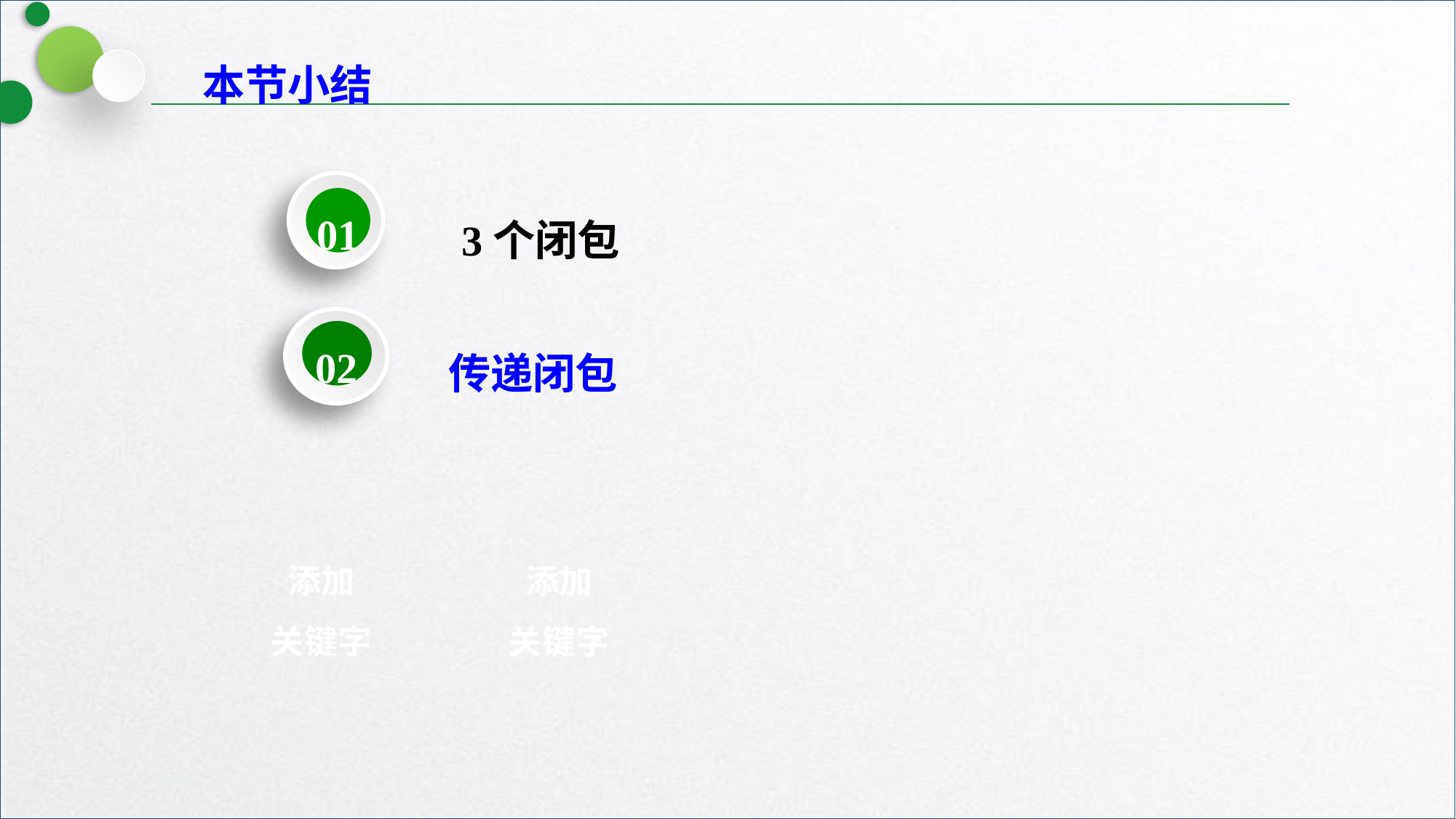

本节小结

01
 3个闭包

02
传递闭包
添加
关键字
添加
关键字